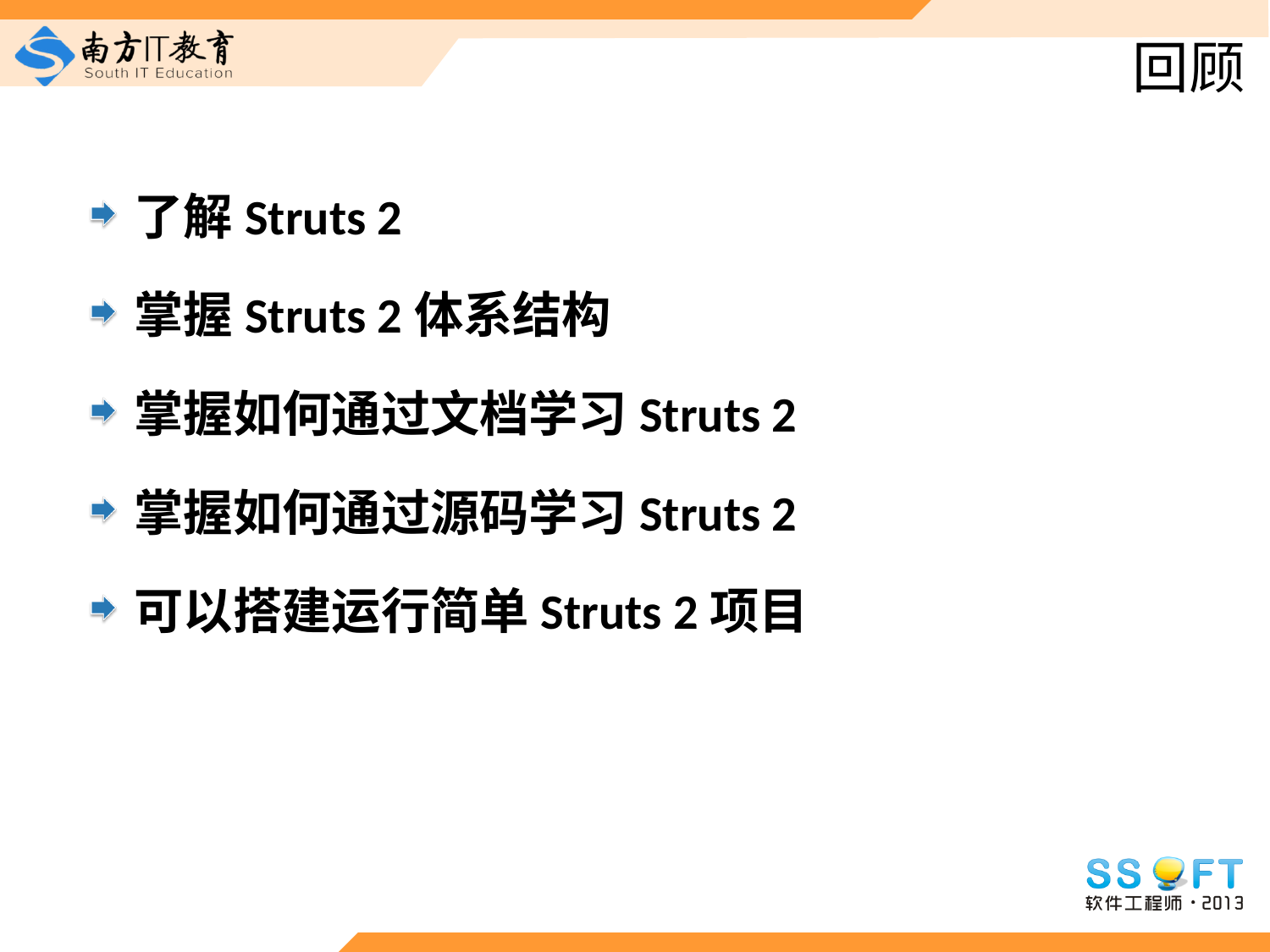

# 回顾
了解Struts 2
掌握Struts 2体系结构
掌握如何通过文档学习Struts 2
掌握如何通过源码学习Struts 2
可以搭建运行简单Struts 2项目